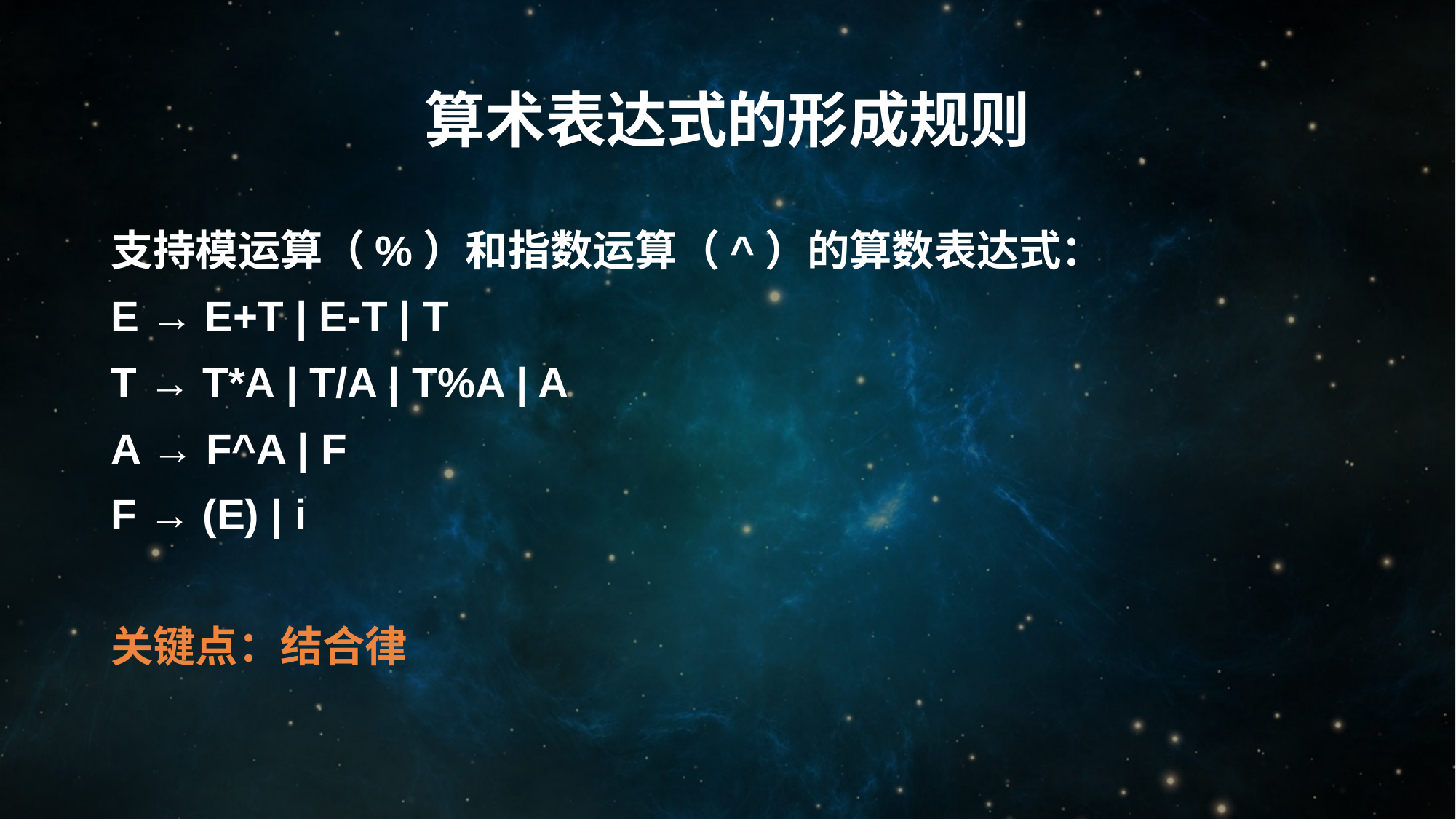

# 算术表达式的形成规则
支持模运算（%）和指数运算（^）的算数表达式：
E → E+T | E-T | T
T → T*A | T/A | T%A | A
A → F^A | F
F → (E) | i

关键点：结合律